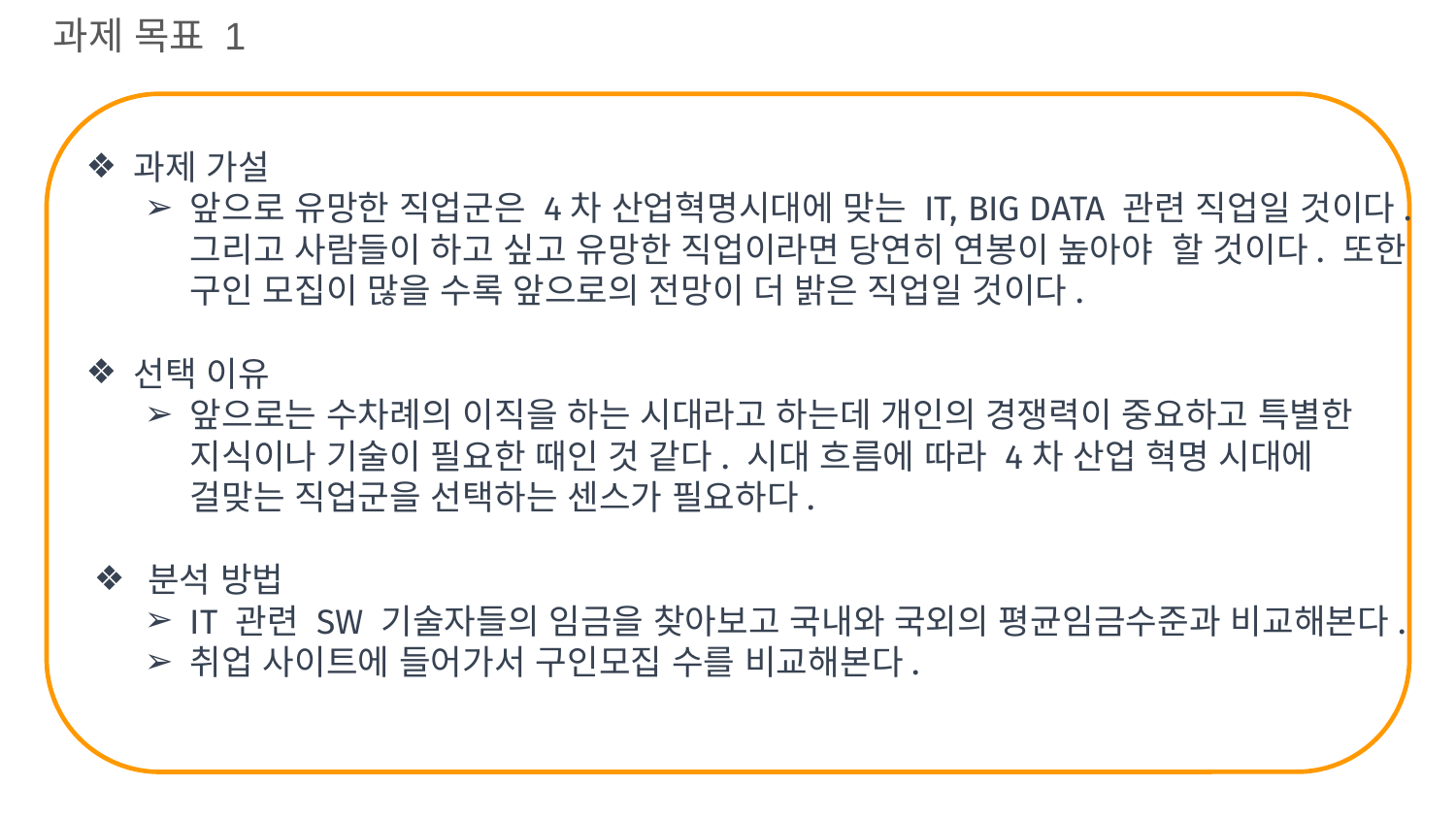

과제 목표 1

과제 가설
앞으로 유망한 직업군은 4차 산업혁명시대에 맞는 IT, BIG DATA 관련 직업일 것이다. 그리고 사람들이 하고 싶고 유망한 직업이라면 당연히 연봉이 높아야  할 것이다. 또한 구인 모집이 많을 수록 앞으로의 전망이 더 밝은 직업일 것이다.

선택 이유
앞으로는 수차례의 이직을 하는 시대라고 하는데 개인의 경쟁력이 중요하고 특별한 지식이나 기술이 필요한 때인 것 같다. 시대 흐름에 따라 4차 산업 혁명 시대에 걸맞는 직업군을 선택하는 센스가 필요하다.

분석 방법
IT 관련 SW 기술자들의 임금을 찾아보고 국내와 국외의 평균임금수준과 비교해본다.
취업 사이트에 들어가서 구인모집 수를 비교해본다.